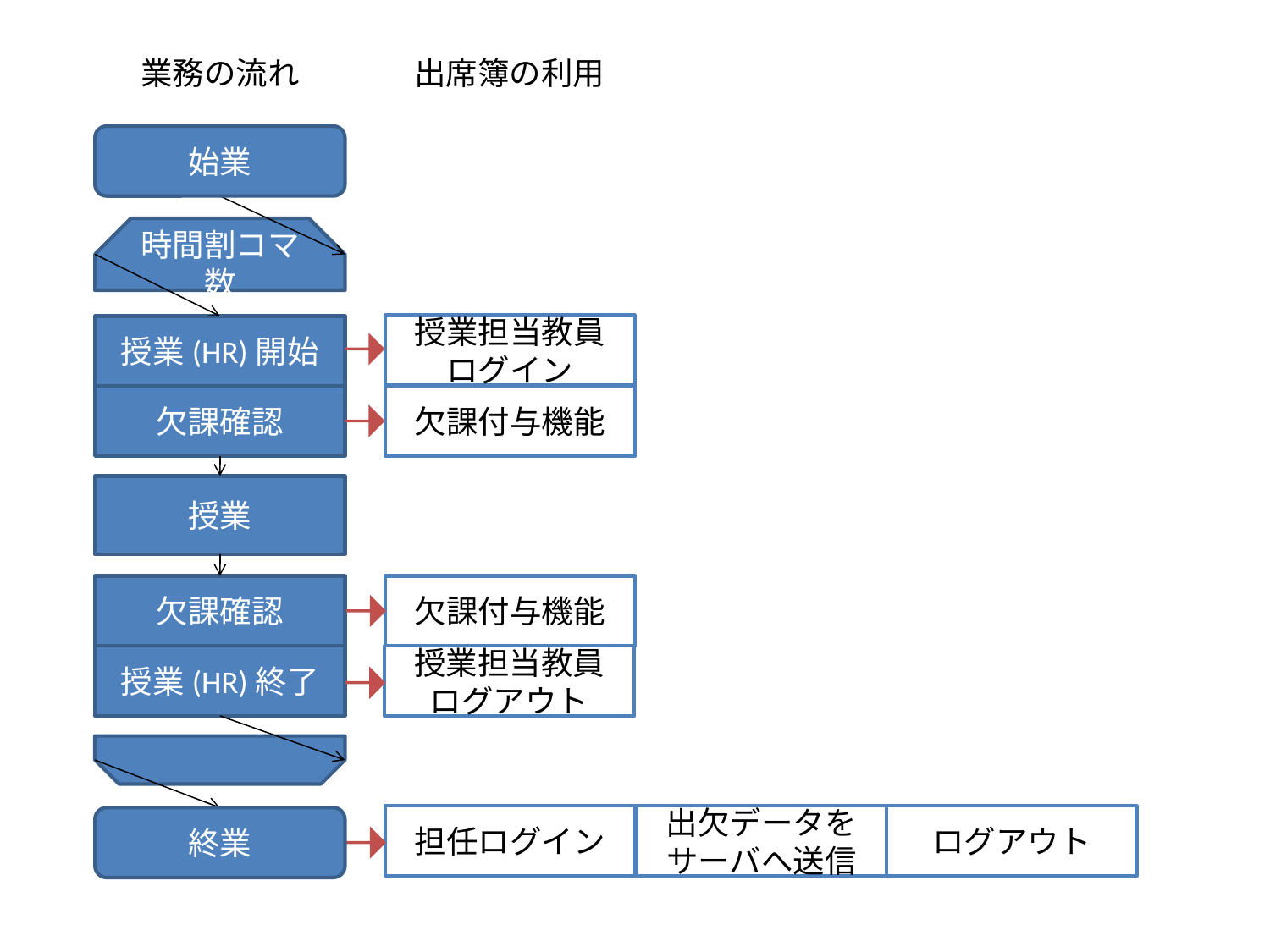

業務の流れ
出席簿の利用
始業
時間割コマ数
授業担当教員
ログイン
授業(HR)開始

欠課確認
欠課付与機能

授業
欠課確認
欠課付与機能

授業(HR)終了
授業担当教員
ログアウト

担任ログイン
出欠データをサーバへ送信
ログアウト
終業